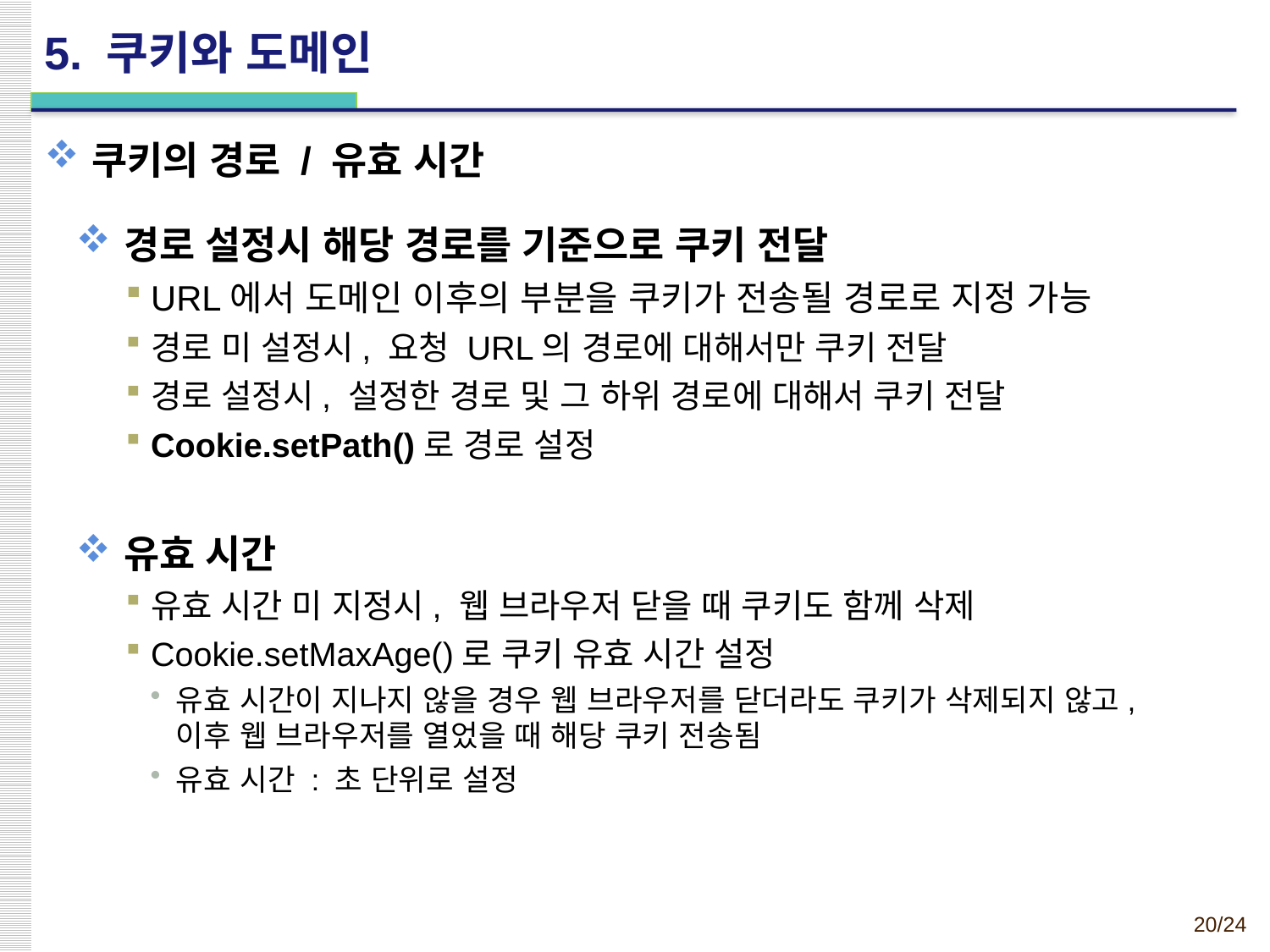

# 5. 쿠키와 도메인
쿠키의 경로 / 유효 시간

경로 설정시 해당 경로를 기준으로 쿠키 전달
URL에서 도메인 이후의 부분을 쿠키가 전송될 경로로 지정 가능
경로 미 설정시, 요청 URL의 경로에 대해서만 쿠키 전달
경로 설정시, 설정한 경로 및 그 하위 경로에 대해서 쿠키 전달
Cookie.setPath()로 경로 설정

유효 시간
유효 시간 미 지정시, 웹 브라우저 닫을 때 쿠키도 함께 삭제
Cookie.setMaxAge()로 쿠키 유효 시간 설정
유효 시간이 지나지 않을 경우 웹 브라우저를 닫더라도 쿠키가 삭제되지 않고, 이후 웹 브라우저를 열었을 때 해당 쿠키 전송됨
유효 시간 : 초 단위로 설정